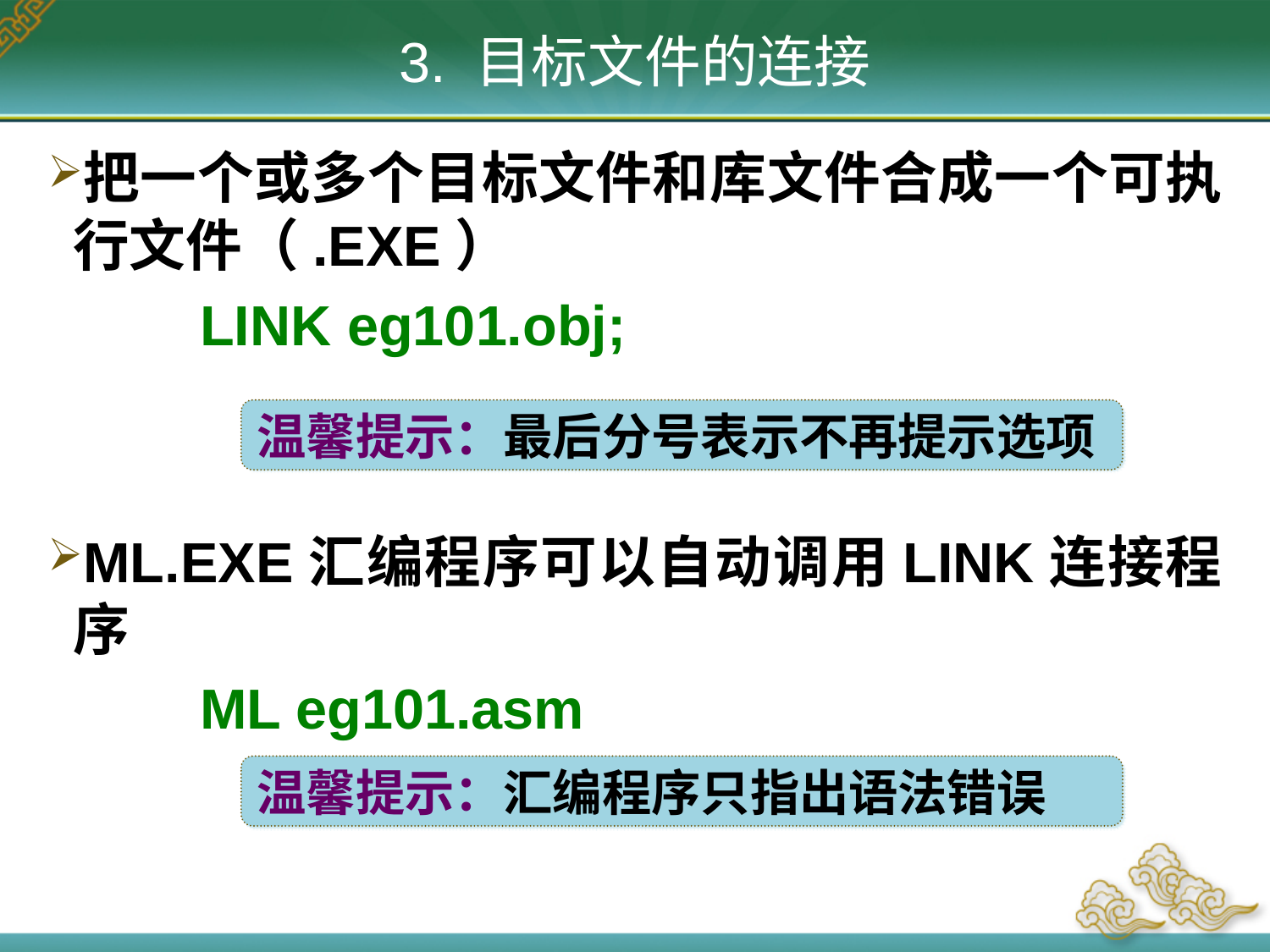

3. 目标文件的连接
把一个或多个目标文件和库文件合成一个可执行文件（.EXE）
		LINK eg101.obj;

ML.EXE汇编程序可以自动调用LINK连接程序
		ML eg101.asm
温馨提示：最后分号表示不再提示选项
温馨提示：汇编程序只指出语法错误